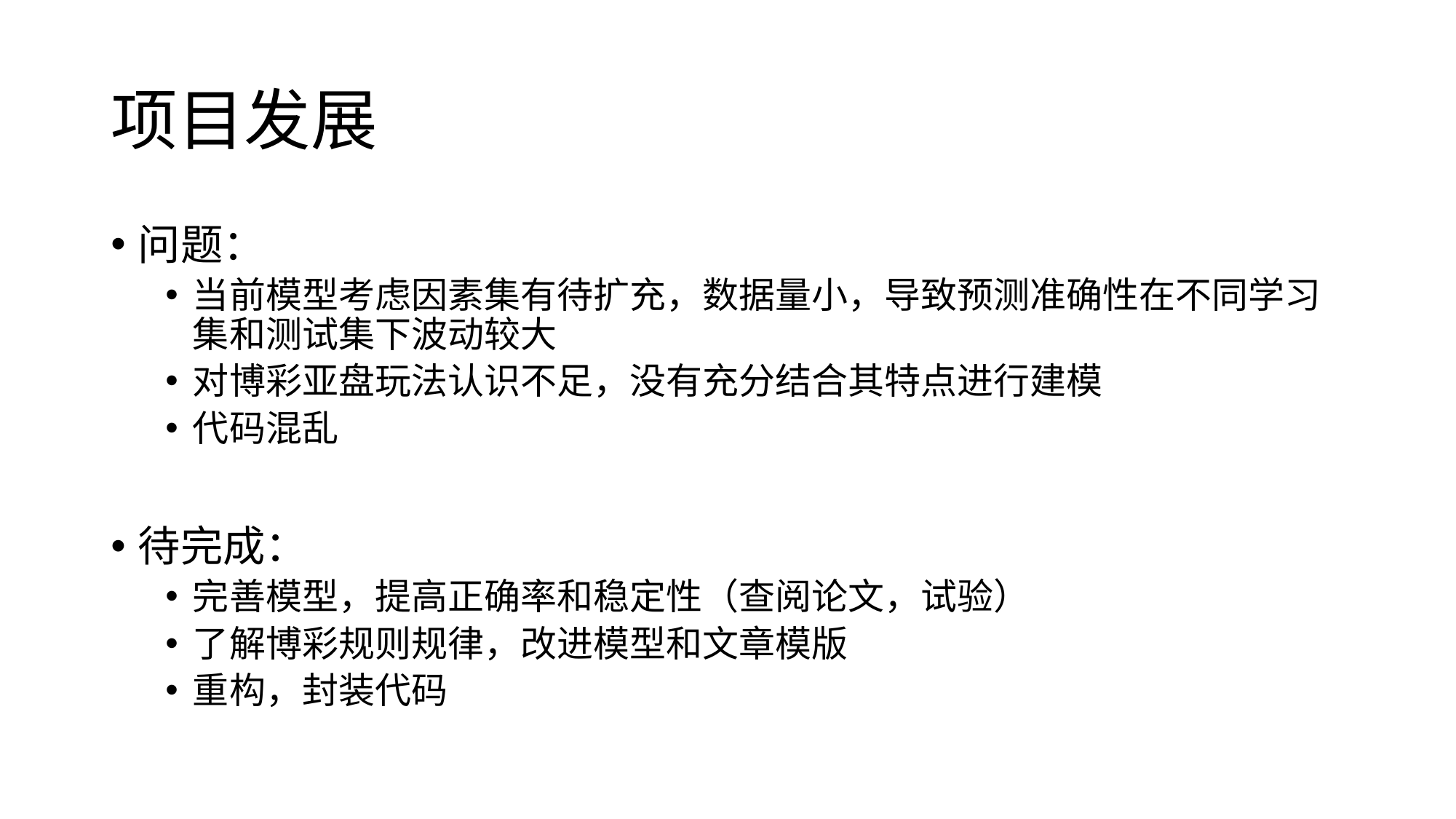

# 项目发展
问题：
当前模型考虑因素集有待扩充，数据量小，导致预测准确性在不同学习集和测试集下波动较大
对博彩亚盘玩法认识不足，没有充分结合其特点进行建模
代码混乱

待完成：
完善模型，提高正确率和稳定性（查阅论文，试验）
了解博彩规则规律，改进模型和文章模版
重构，封装代码